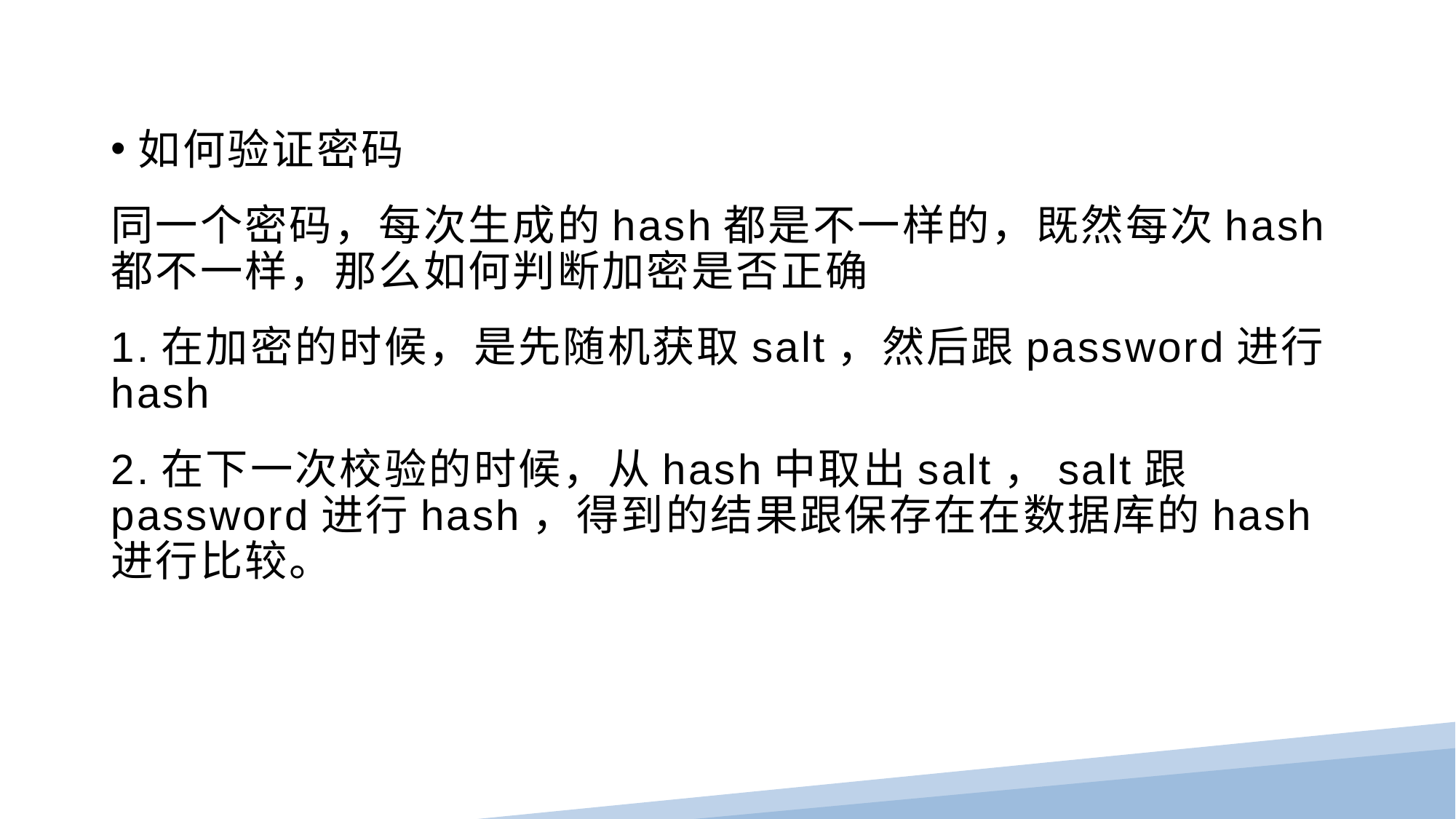

如何验证密码
同一个密码，每次生成的hash都是不一样的，既然每次hash都不一样，那么如何判断加密是否正确
1.在加密的时候，是先随机获取salt，然后跟password进行hash
2.在下一次校验的时候，从hash中取出salt，salt跟password进行hash，得到的结果跟保存在在数据库的hash进行比较。